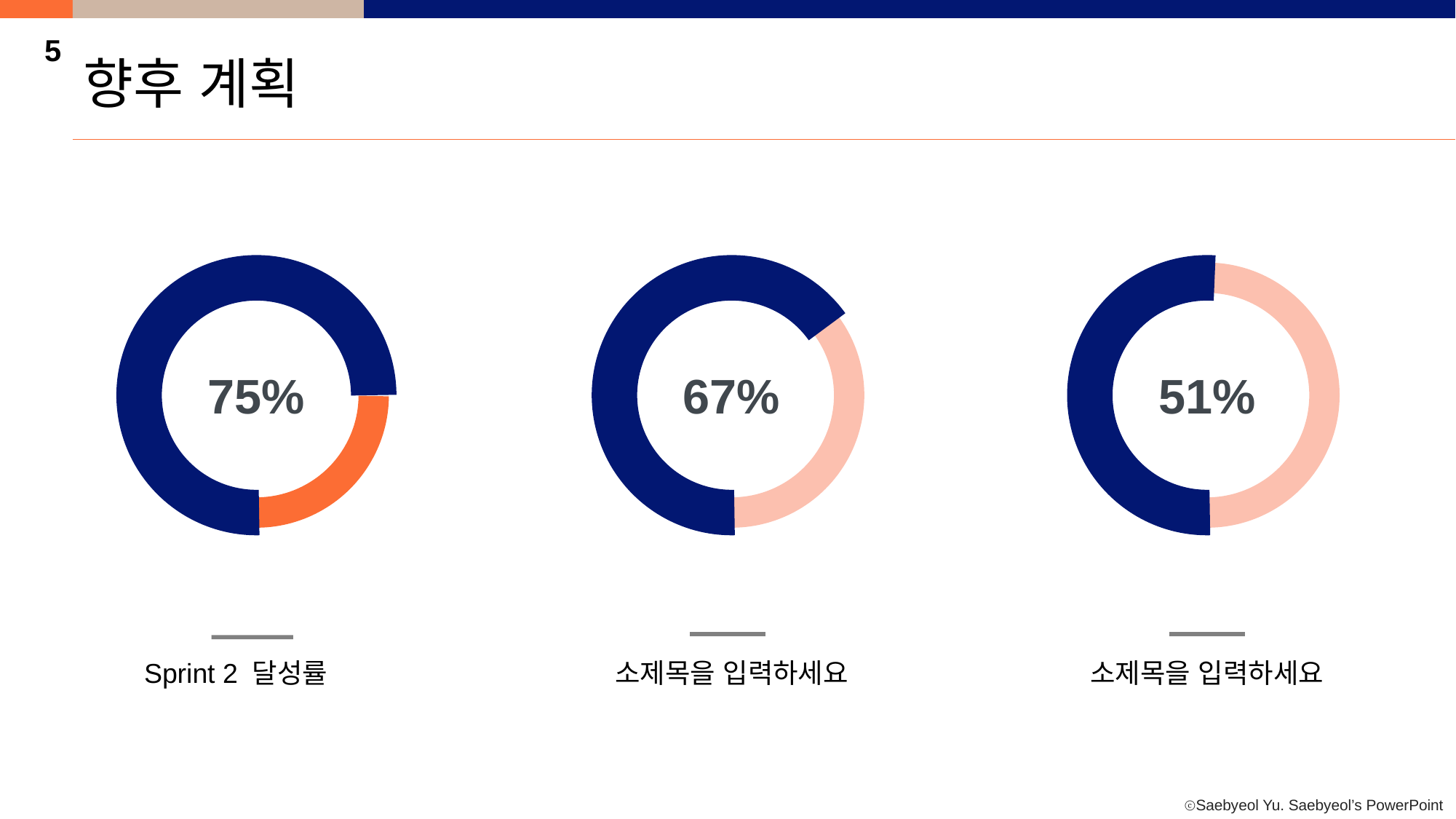

5
향후 계획

75%
67%
51%

Sprint 2 달성률
소제목을 입력하세요
소제목을 입력하세요